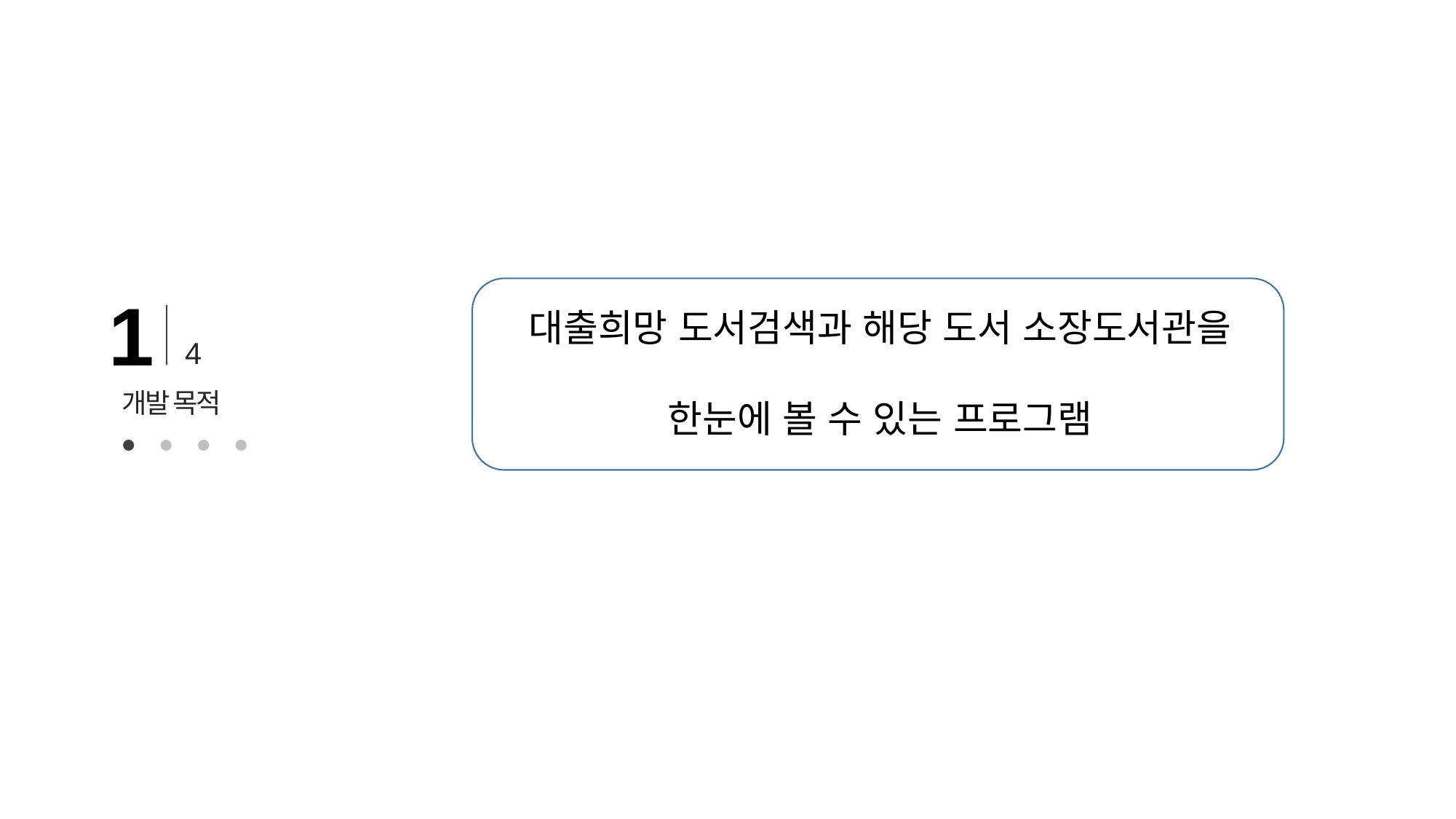

1

대출희망 도서검색과 해당 도서 소장도서관을

한눈에 볼 수 있는 프로그램
4
개발 목적